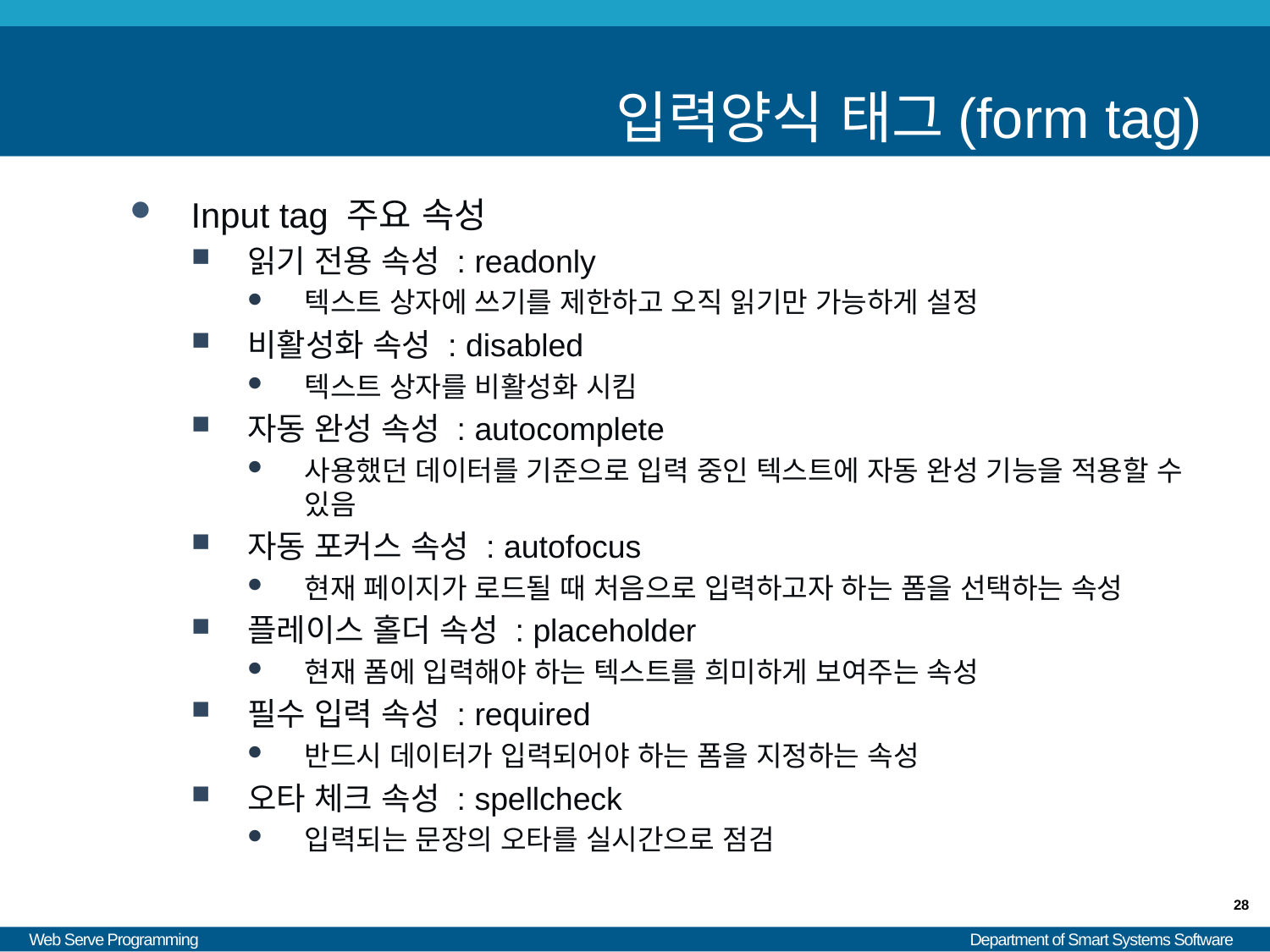

# 입력양식 태그(form tag)
Input tag 주요 속성
읽기 전용 속성 : readonly
텍스트 상자에 쓰기를 제한하고 오직 읽기만 가능하게 설정
비활성화 속성 : disabled
텍스트 상자를 비활성화 시킴
자동 완성 속성 : autocomplete
사용했던 데이터를 기준으로 입력 중인 텍스트에 자동 완성 기능을 적용할 수 있음
자동 포커스 속성 : autofocus
현재 페이지가 로드될 때 처음으로 입력하고자 하는 폼을 선택하는 속성
플레이스 홀더 속성 : placeholder
현재 폼에 입력해야 하는 텍스트를 희미하게 보여주는 속성
필수 입력 속성 : required
반드시 데이터가 입력되어야 하는 폼을 지정하는 속성
오타 체크 속성 : spellcheck
입력되는 문장의 오타를 실시간으로 점검

28